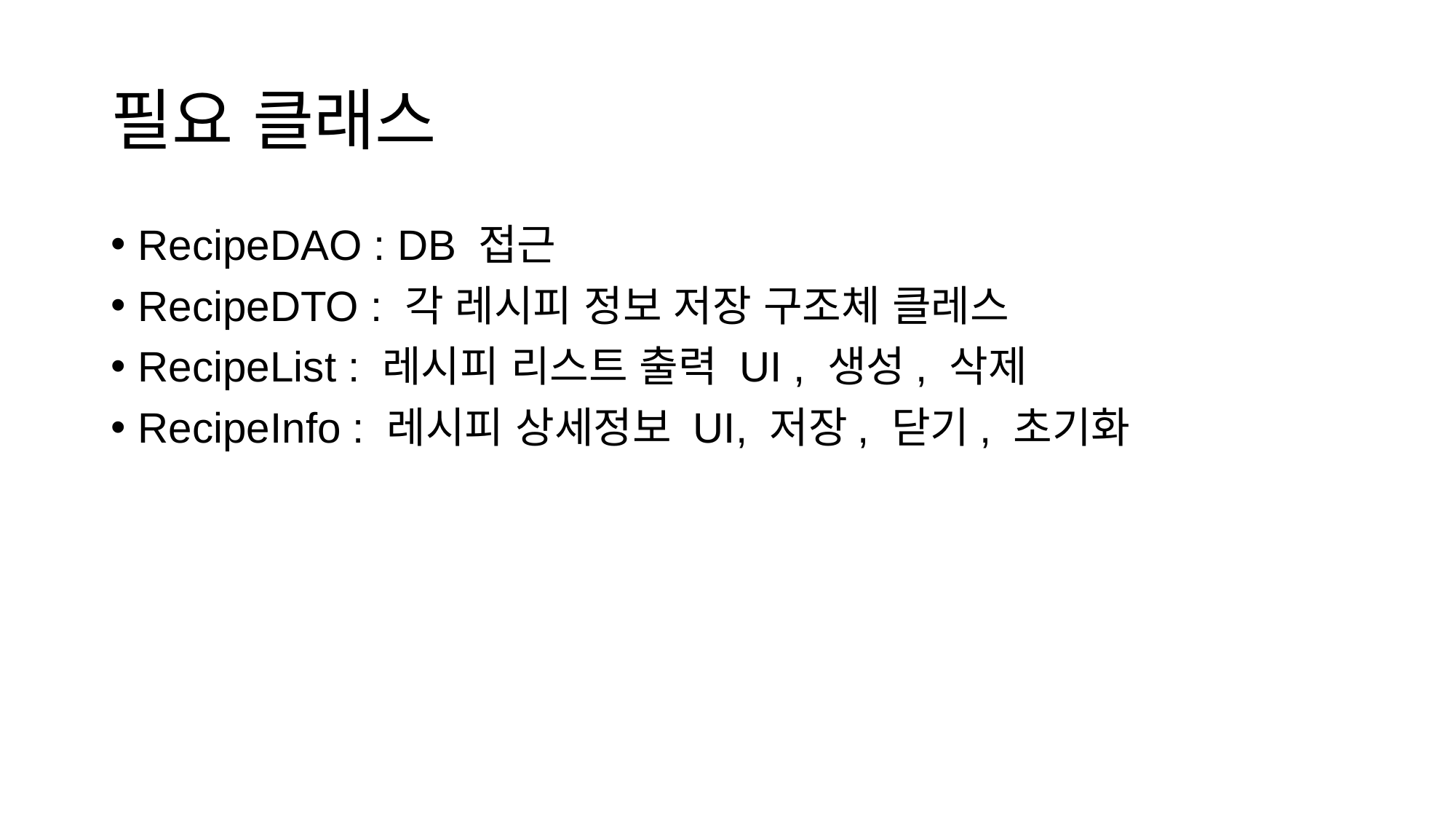

# 필요 클래스
RecipeDAO : DB 접근
RecipeDTO : 각 레시피 정보 저장 구조체 클레스
RecipeList : 레시피 리스트 출력 UI , 생성, 삭제
RecipeInfo : 레시피 상세정보 UI, 저장, 닫기, 초기화